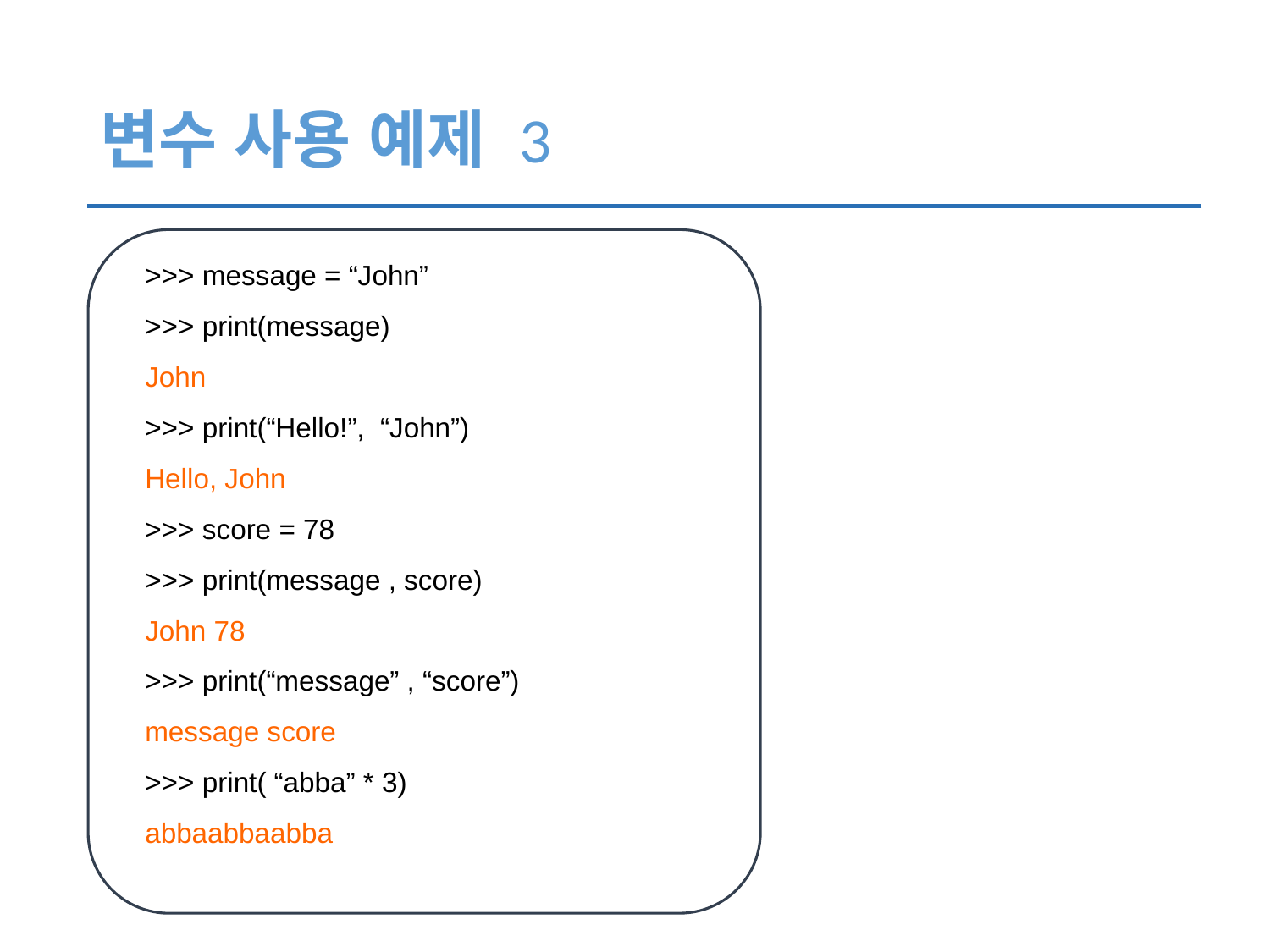

# 변수 사용 예제 3

>>> message = “John”
>>> print(message)
John
>>> print(“Hello!”,  “John”)
Hello, John
>>> score = 78
>>> print(message , score)
John 78
>>> print(“message” , “score”)
message score
>>> print( “abba” * 3)
abbaabbaabba